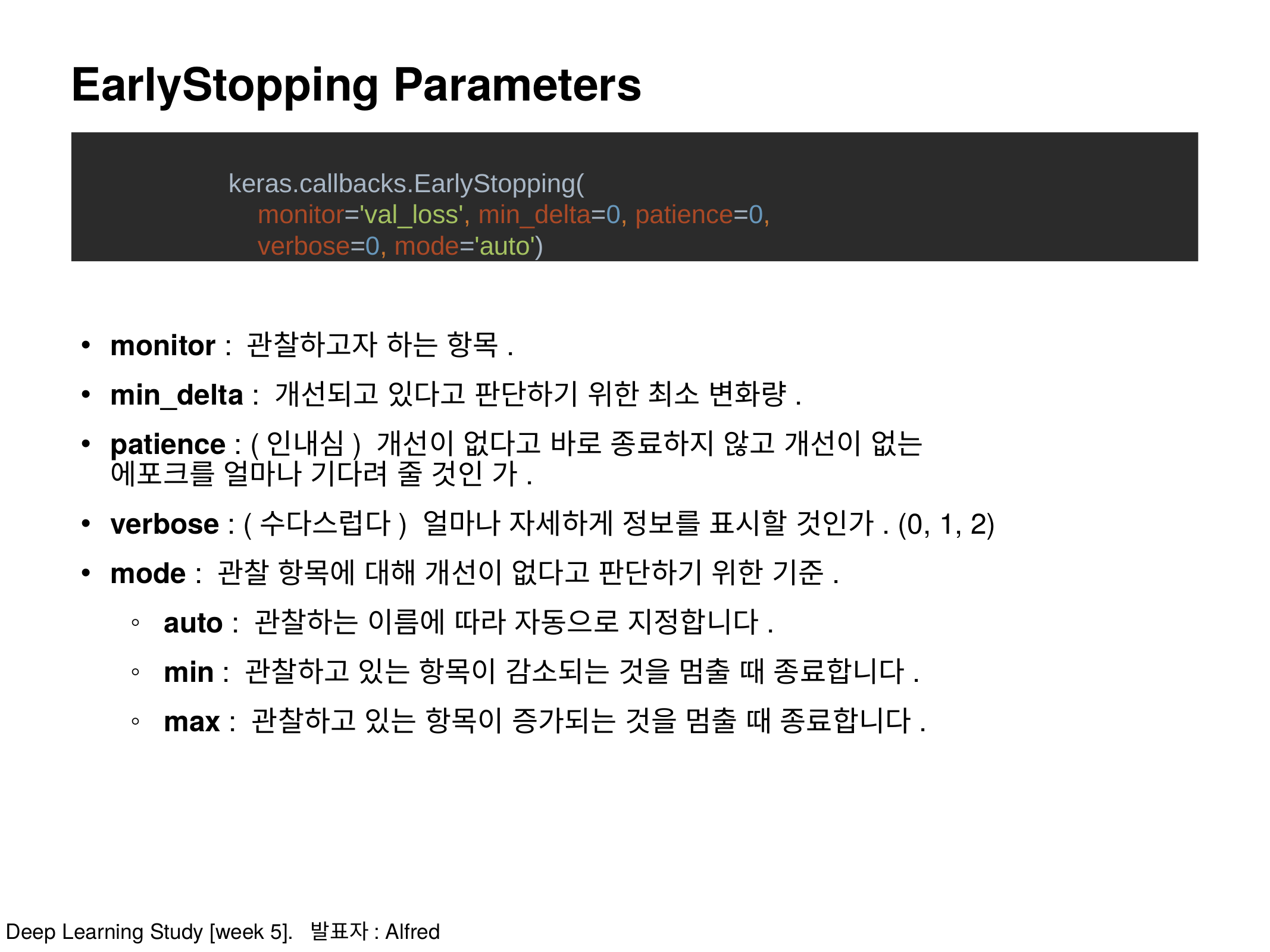

EarlyStopping Parameters

keras.callbacks.EarlyStopping(
    monitor='val_loss', min_delta=0, patience=0,
    verbose=0, mode='auto')
monitor : 관찰하고자 하는 항목.
min_delta : 개선되고 있다고 판단하기 위한 최소 변화량.
patience : (인내심) 개선이 없다고 바로 종료하지 않고 개선이 없는 에포크를 얼마나 기다려 줄 것인 가.
verbose : (수다스럽다) 얼마나 자세하게 정보를 표시할 것인가. (0, 1, 2)
mode : 관찰 항목에 대해 개선이 없다고 판단하기 위한 기준.
auto : 관찰하는 이름에 따라 자동으로 지정합니다.
min : 관찰하고 있는 항목이 감소되는 것을 멈출 때 종료합니다.
max : 관찰하고 있는 항목이 증가되는 것을 멈출 때 종료합니다.